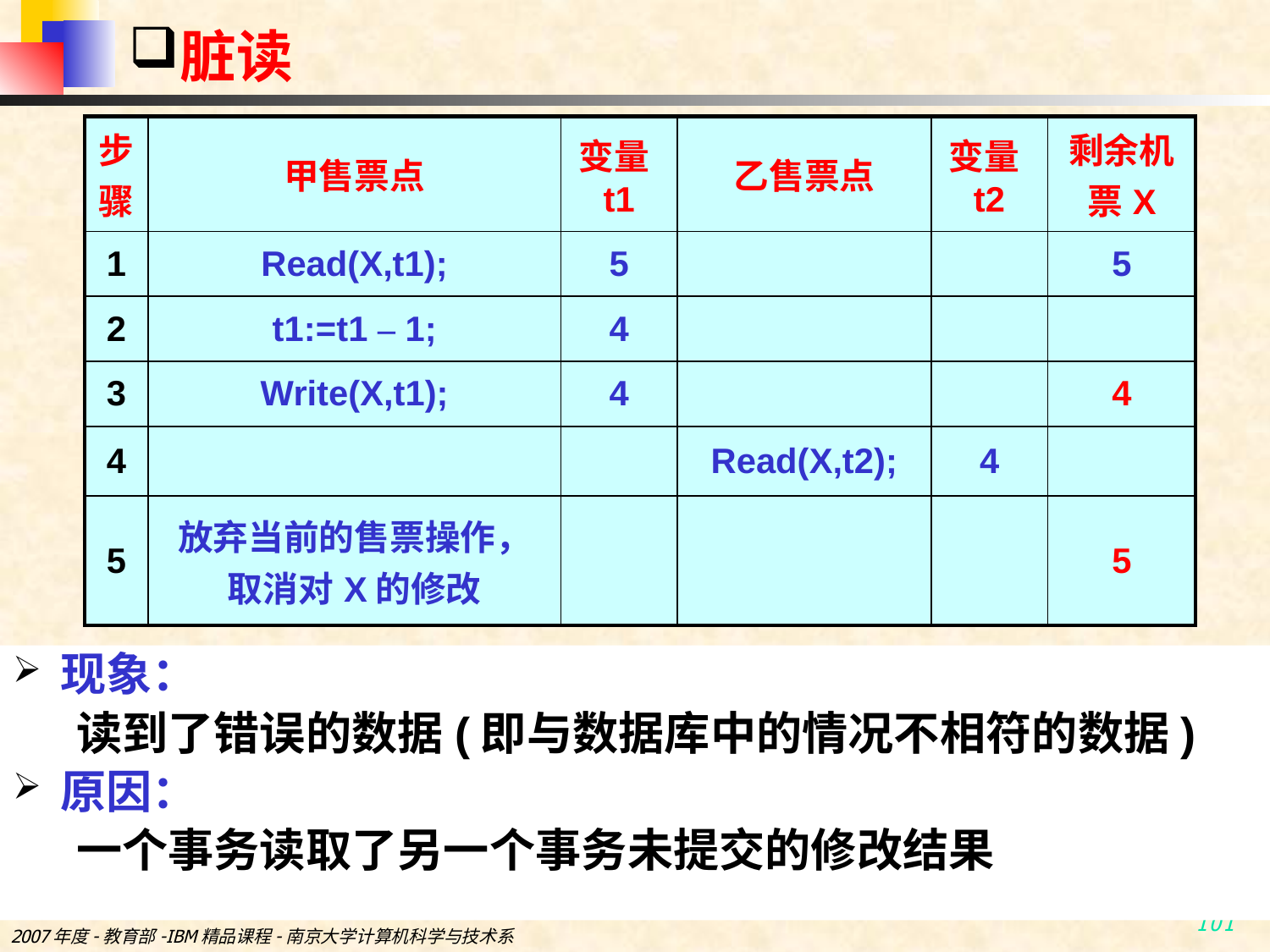

# 脏读
| 步骤 | 甲售票点 | 变量t1 | 乙售票点 | 变量t2 | 剩余机票X |
| --- | --- | --- | --- | --- | --- |
| 1 | Read(X,t1); | 5 |  |  | 5 |
| 2 | t1:=t1 – 1; | 4 |  |  |  |
| 3 | Write(X,t1); | 4 |  |  | 4 |
| 4 |  |  | Read(X,t2); | 4 |  |
| 5 | 放弃当前的售票操作，取消对X的修改 |  |  |  | 5 |
现象：
读到了错误的数据(即与数据库中的情况不相符的数据)
原因：
一个事务读取了另一个事务未提交的修改结果
101